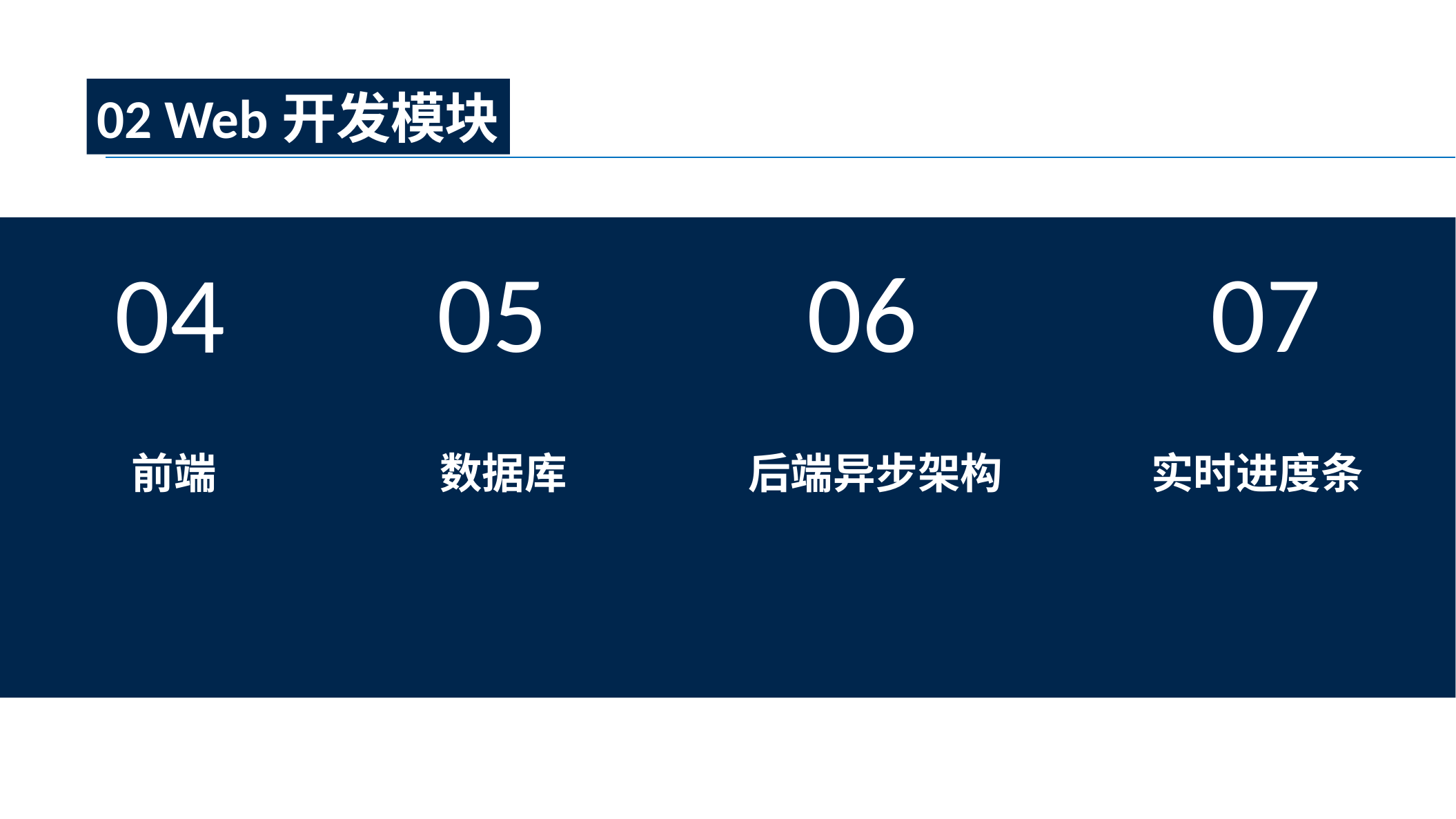

02 Web开发模块

05
06
07
04
实时进度条
数据库
前端
后端异步架构